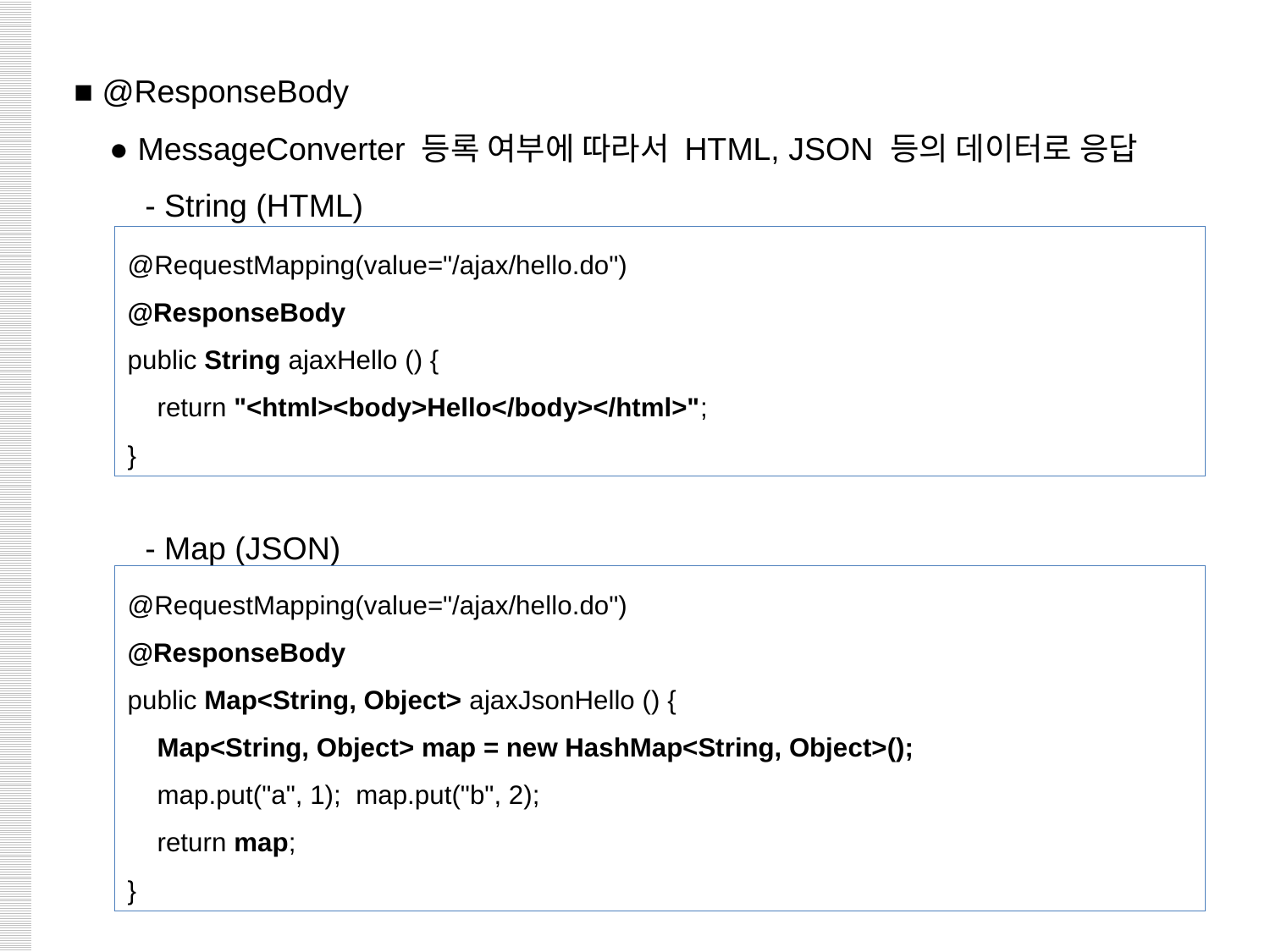

■ @ResponseBody
    ● MessageConverter 등록 여부에 따라서 HTML, JSON 등의 데이터로 응답
        - String (HTML)

        - Map (JSON)
@RequestMapping(value="/ajax/hello.do")
@ResponseBody
public String ajaxHello () {
    return "<html><body>Hello</body></html>";
}
@RequestMapping(value="/ajax/hello.do")
@ResponseBody
public Map<String, Object> ajaxJsonHello () {
    Map<String, Object> map = new HashMap<String, Object>();
    map.put("a", 1);  map.put("b", 2);
    return map;
}